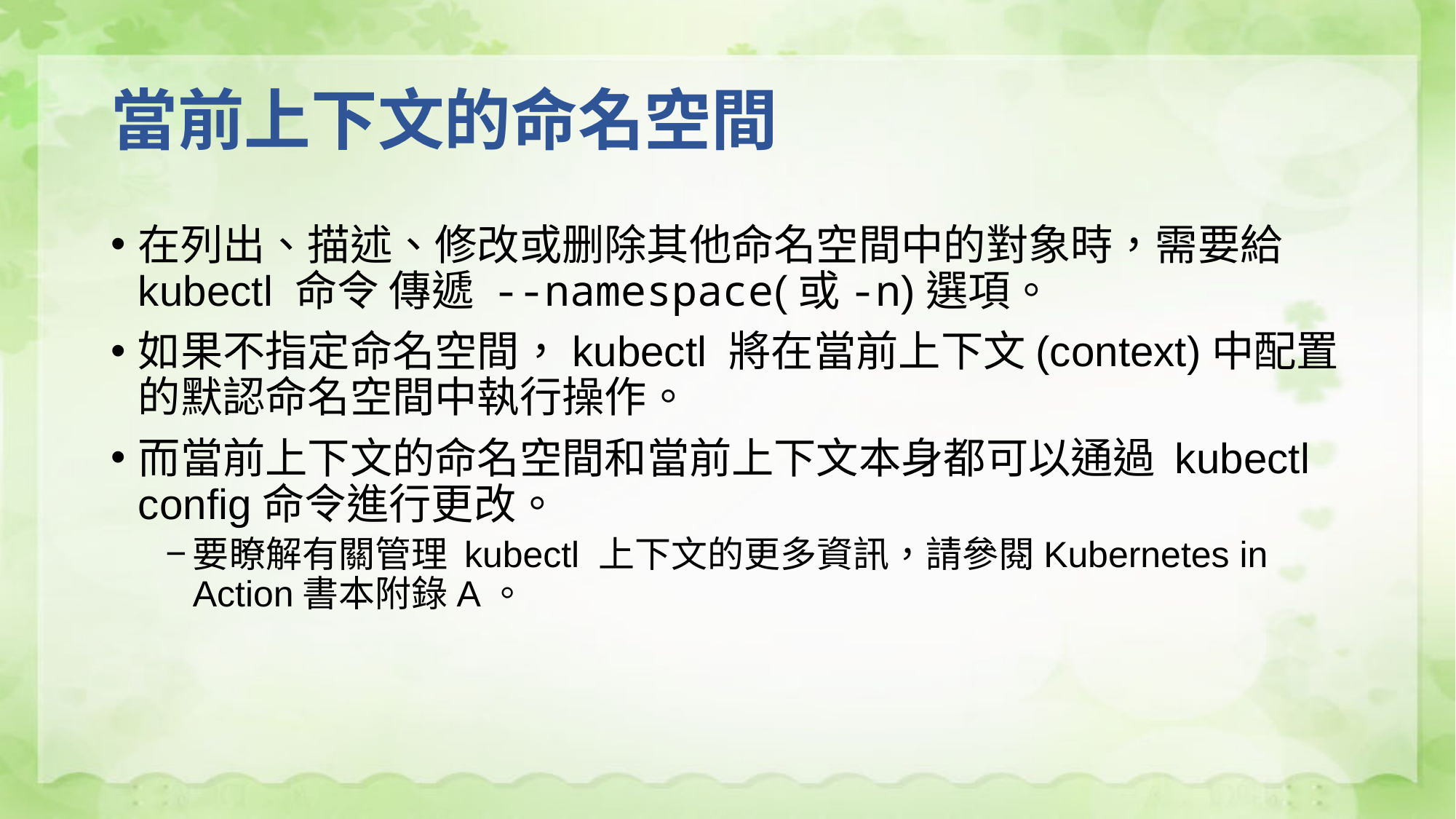

# 當前上下文的命名空間
在列出、描述、修改或删除其他命名空間中的對象時，需要給 kubectl 命令 傳遞 --namespace(或-n)選項。
如果不指定命名空間，kubectl 將在當前上下文(context)中配置的默認命名空間中執行操作。
而當前上下文的命名空間和當前上下文本身都可以通過 kubectl config命令進行更改。
要瞭解有關管理 kubectl 上下文的更多資訊，請參閱Kubernetes in Action書本附錄A。